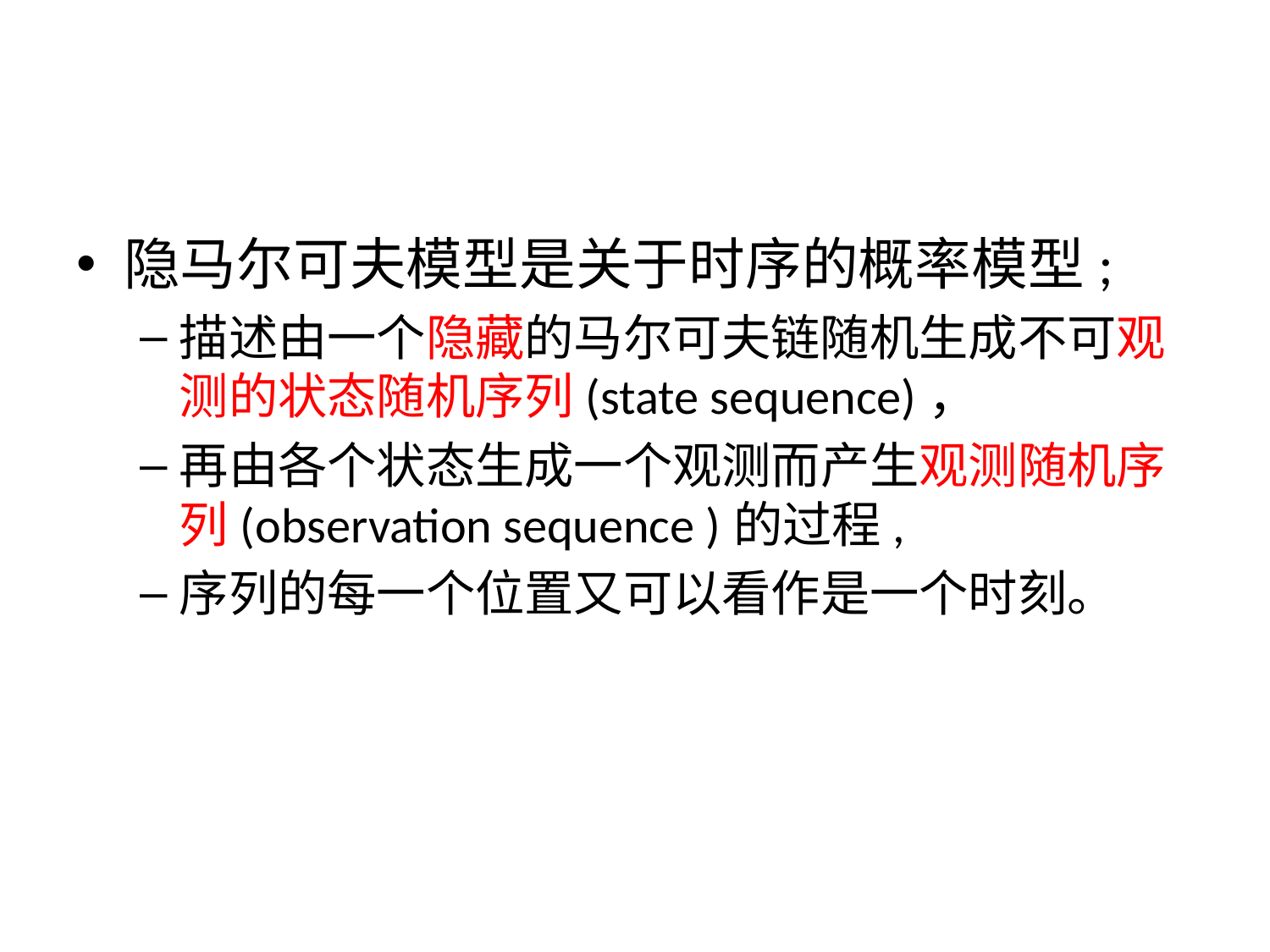

#
隐马尔可夫模型是关于时序的概率模型;
描述由一个隐藏的马尔可夫链随机生成不可观测的状态随机序列(state sequence)，
再由各个状态生成一个观测而产生观测随机序列(observation sequence )的过程,
序列的每一个位置又可以看作是一个时刻。